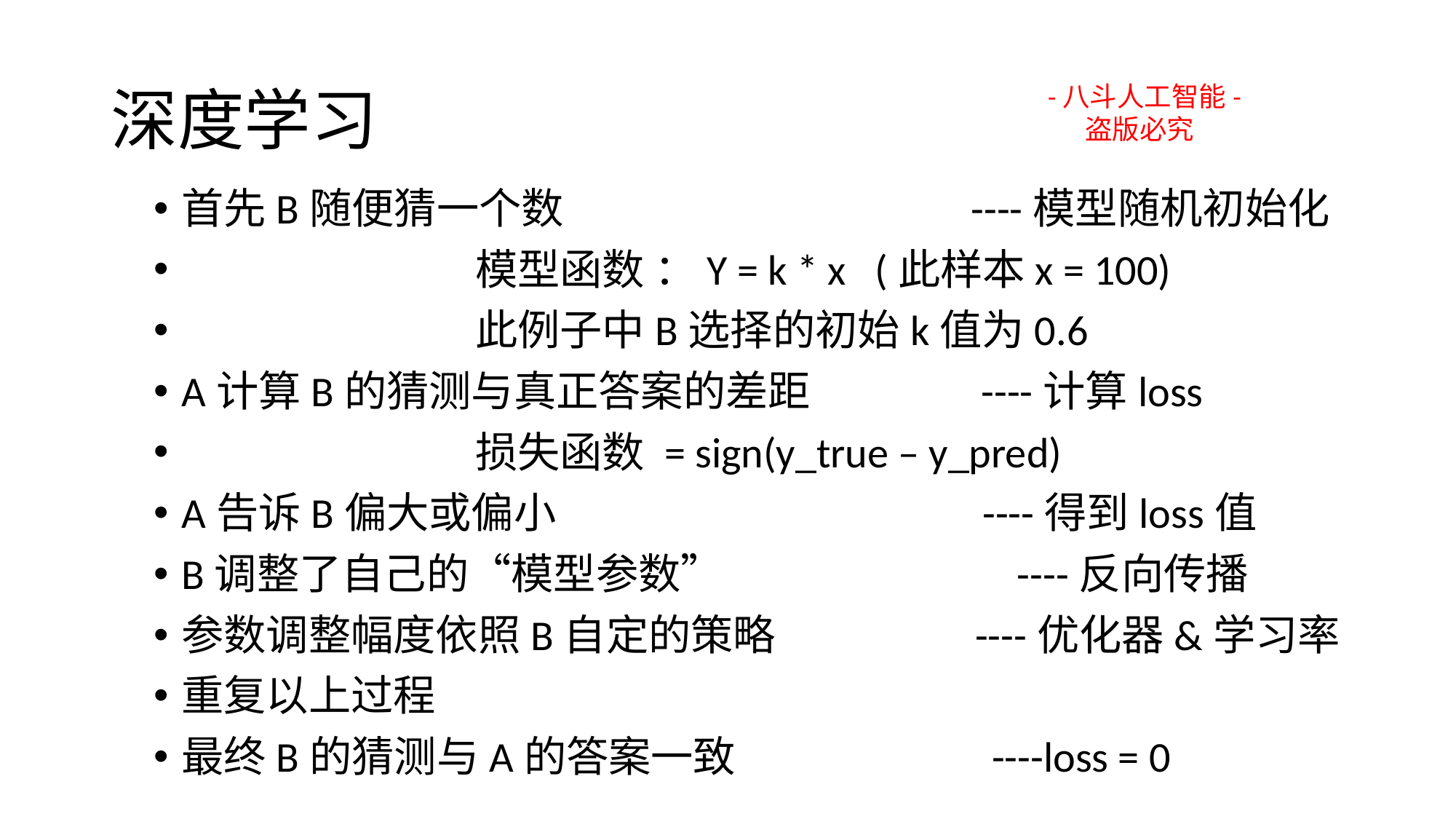

# 深度学习
-八斗人工智能-
     盗版必究
首先B随便猜一个数                                          ----模型随机初始化
                              模型函数 ：Y = k * x   (此样本x = 100)
                              此例子中B选择的初始k值为0.6
A计算B的猜测与真正答案的差距                 ----计算loss
                              损失函数 = sign(y_true – y_pred)
A告诉B偏大或偏小                                            ----得到loss值
B调整了自己的“模型参数”                              ----反向传播
参数调整幅度依照B自定的策略                    ----优化器&学习率
重复以上过程
最终B的猜测与A的答案一致                          ----loss = 0